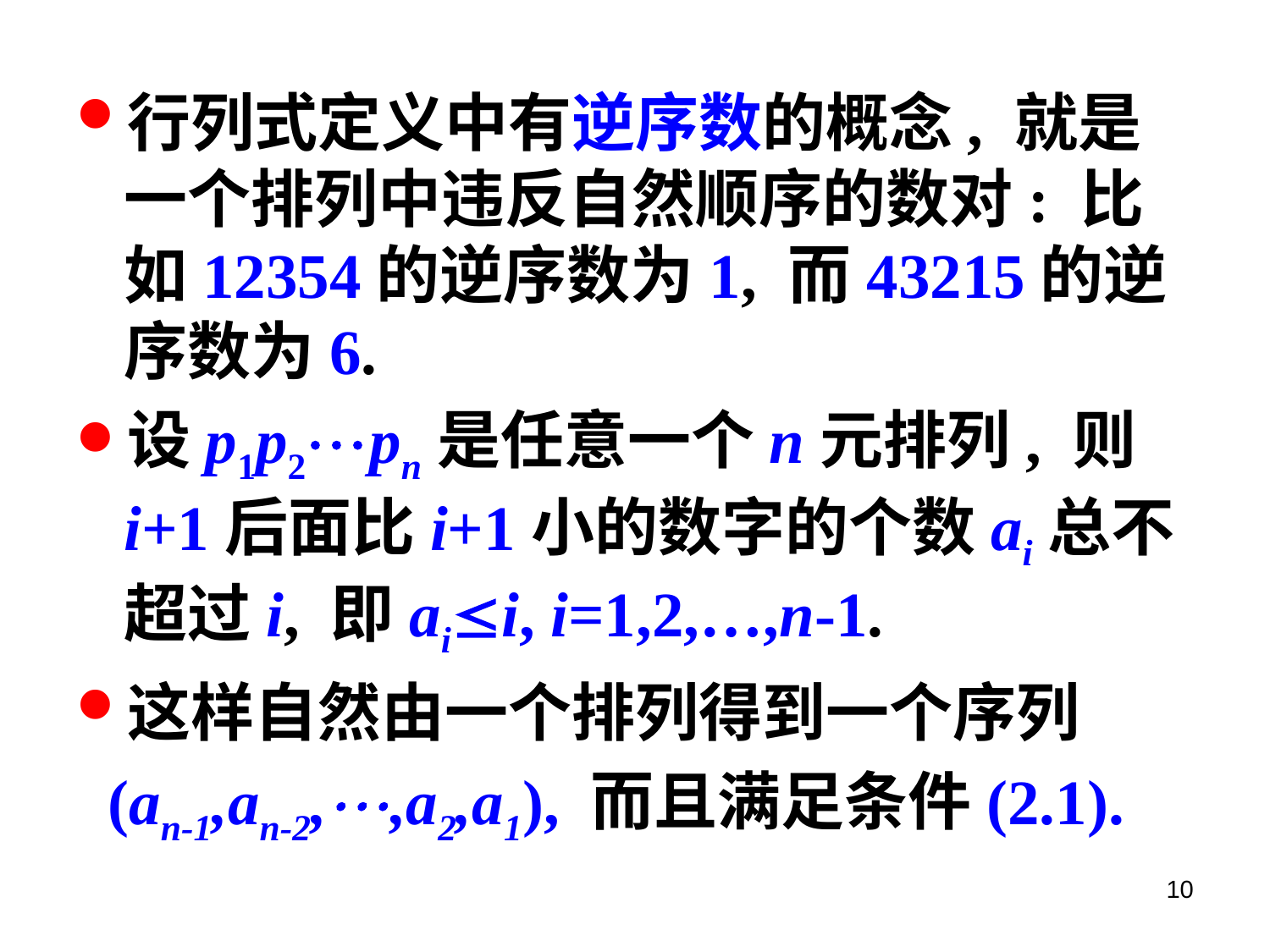

行列式定义中有逆序数的概念, 就是一个排列中违反自然顺序的数对: 比如12354的逆序数为1, 而43215的逆序数为6.
设p1p2…pn是任意一个n元排列, 则i+1后面比i+1小的数字的个数ai总不超过i, 即ai≤i, i=1,2,…,n-1.
这样自然由一个排列得到一个序列
  (an-1,an-2,…,a2,a1), 而且满足条件(2.1).
10